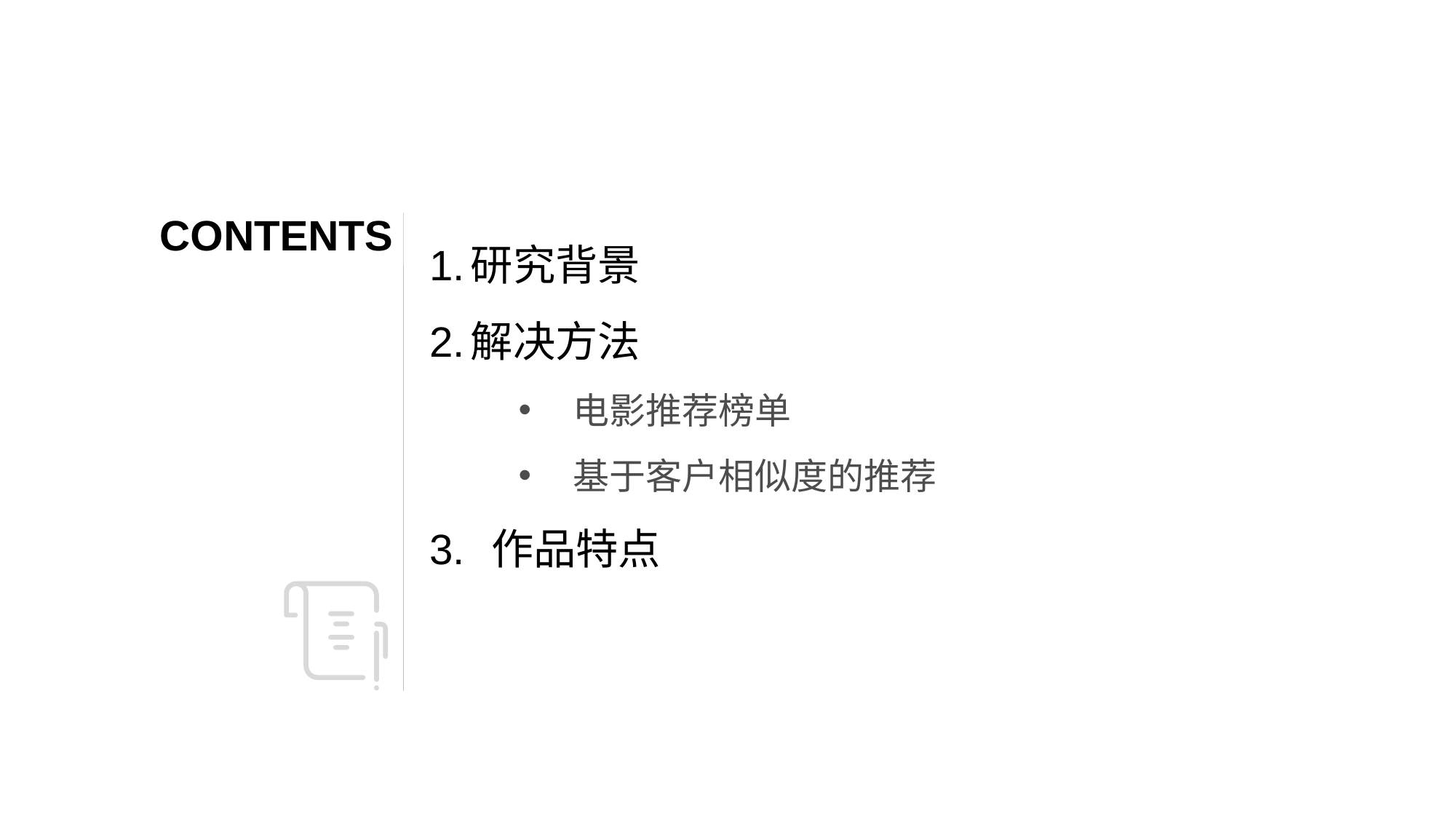

C O NTENTS
研究背景
解决方法
电影推荐榜单
基于客户相似度的推荐
作品特点